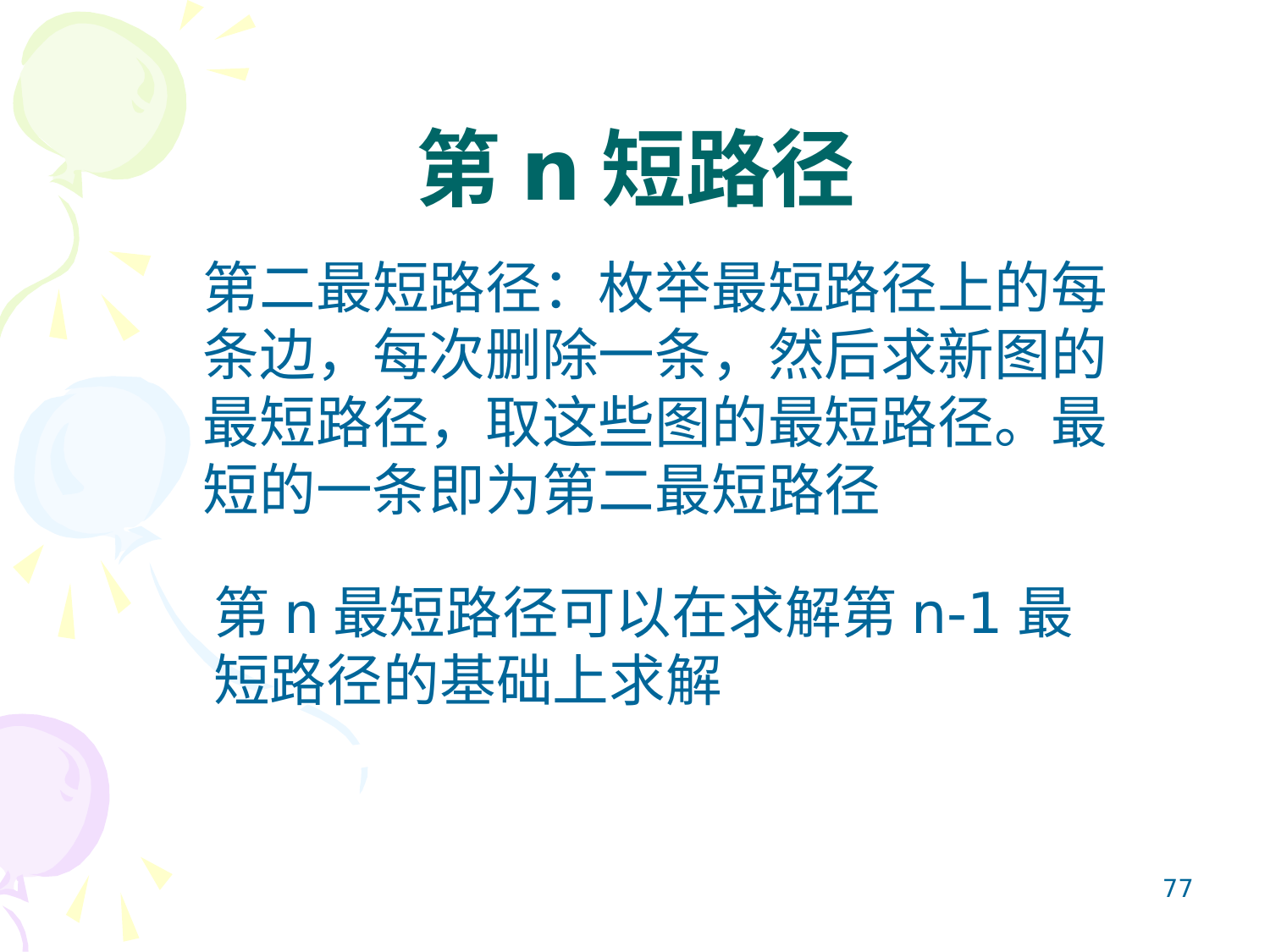

# 第n短路径
第二最短路径：枚举最短路径上的每条边，每次删除一条，然后求新图的最短路径，取这些图的最短路径。最短的一条即为第二最短路径
第n最短路径可以在求解第n-1最短路径的基础上求解
77